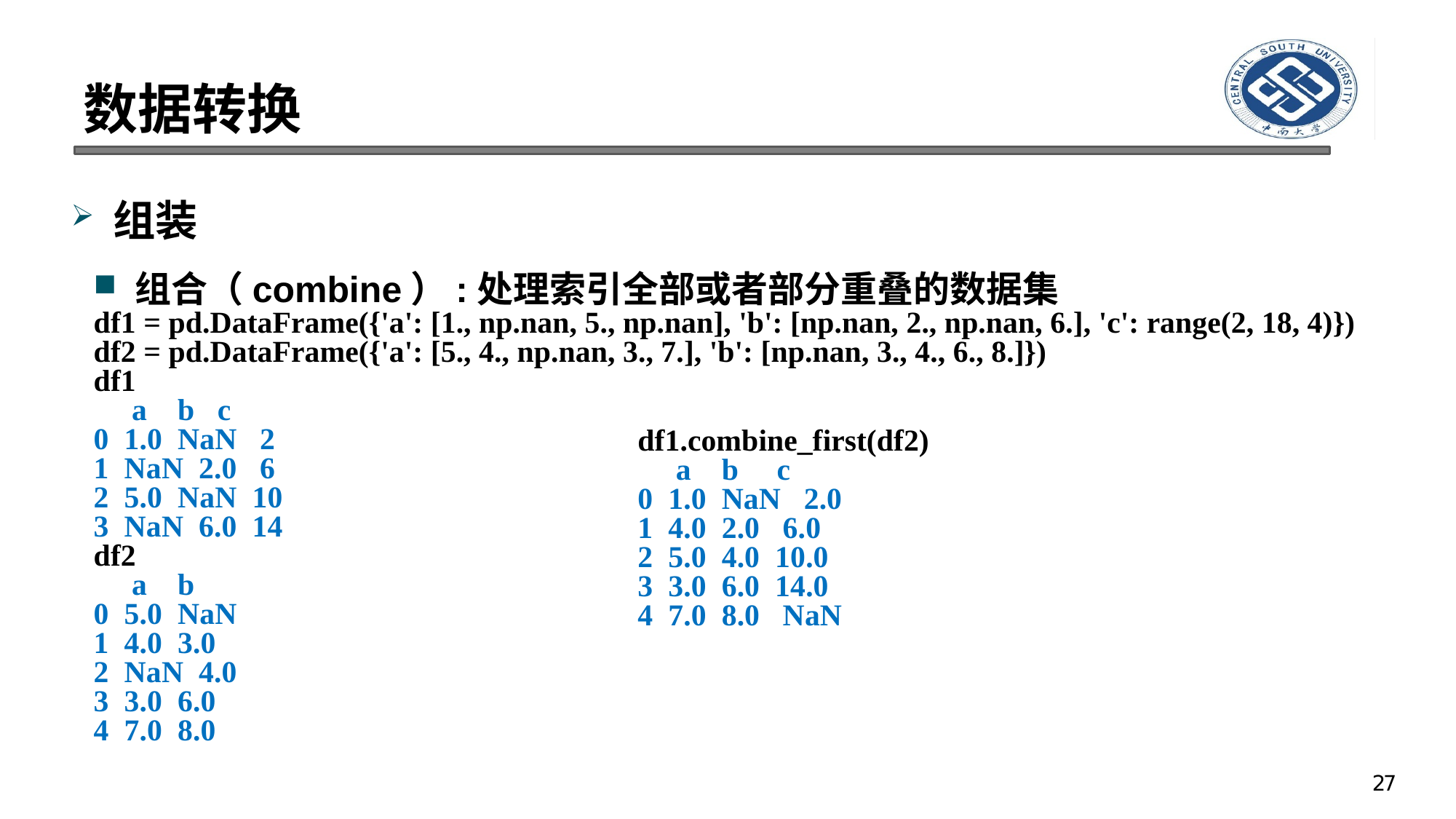

# 数据转换
组装
组合（combine）:处理索引全部或者部分重叠的数据集
df1 = pd.DataFrame({'a': [1., np.nan, 5., np.nan], 'b': [np.nan, 2., np.nan, 6.], 'c': range(2, 18, 4)})
df2 = pd.DataFrame({'a': [5., 4., np.nan, 3., 7.], 'b': [np.nan, 3., 4., 6., 8.]})
df1
     a    b   c
0  1.0  NaN   2
1  NaN  2.0   6
2  5.0  NaN  10
3  NaN  6.0  14
df2
     a    b
0  5.0  NaN
1  4.0  3.0
2  NaN  4.0
3  3.0  6.0
4  7.0  8.0
df1.combine_first(df2)
     a    b     c
0  1.0  NaN   2.0
1  4.0  2.0   6.0
2  5.0  4.0  10.0
3  3.0  6.0  14.0
4  7.0  8.0   NaN
27